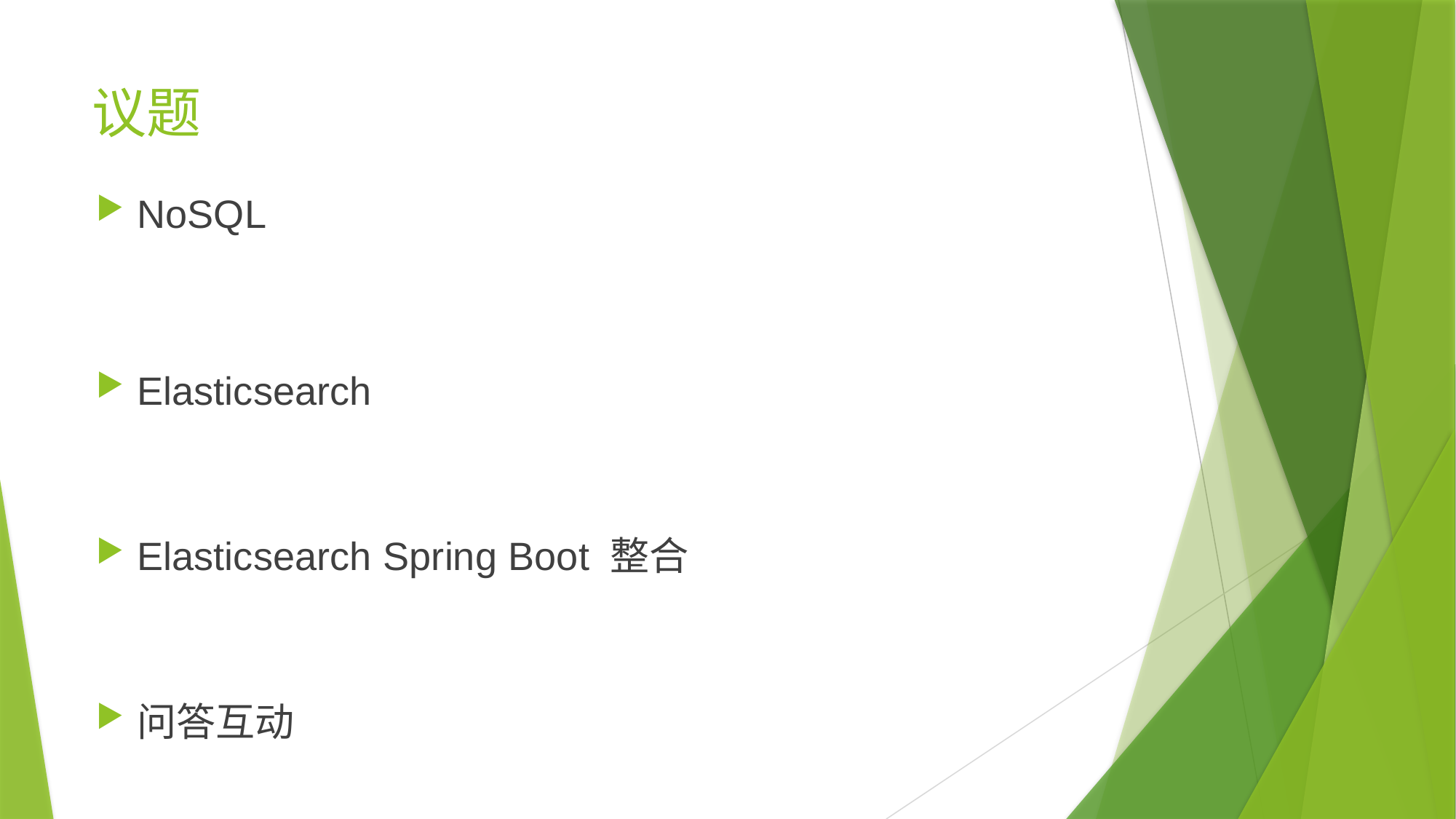

# 议题
NoSQL

Elasticsearch

Elasticsearch Spring Boot 整合

问答互动